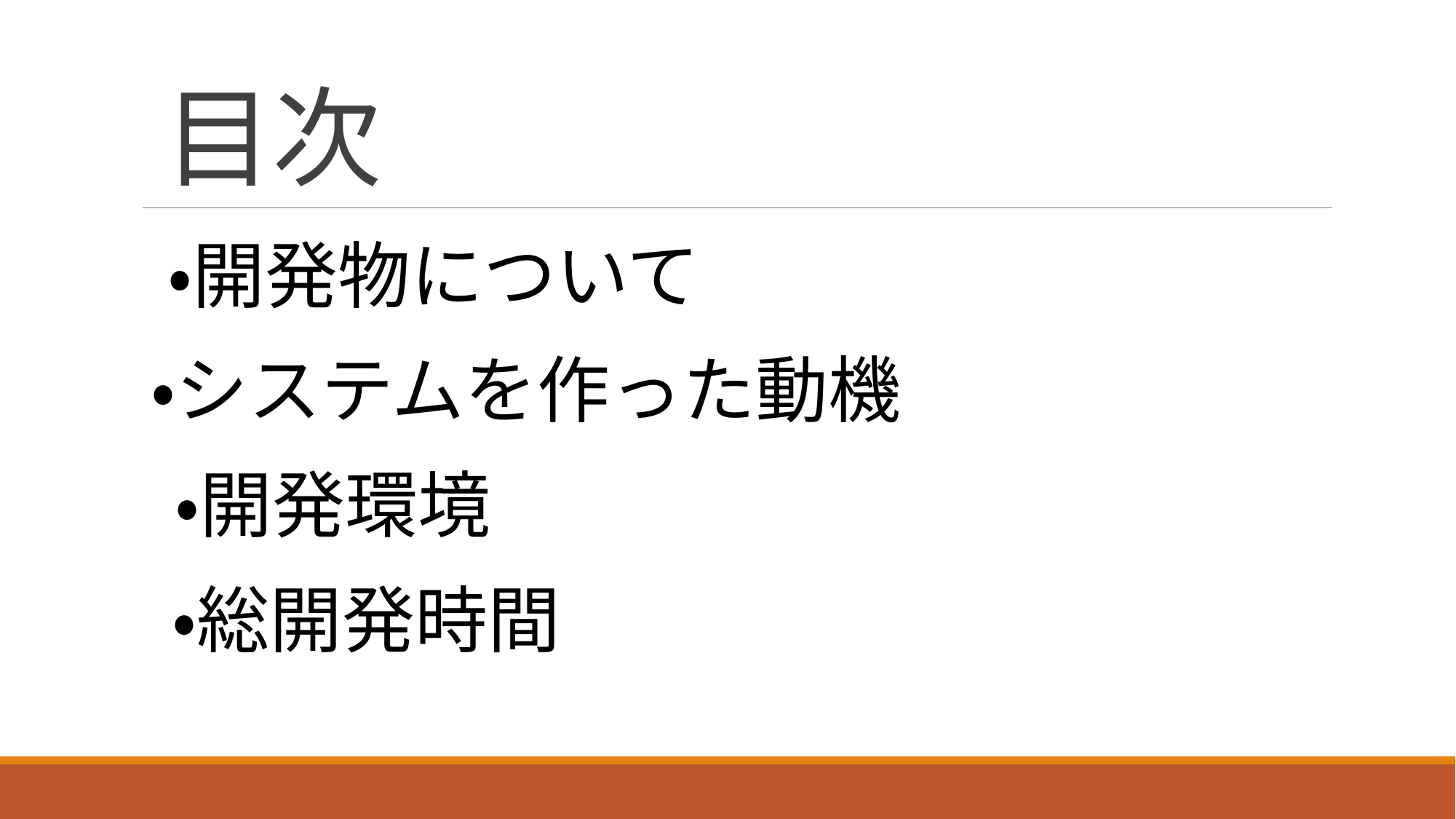

# 目次
・開発物について
・システムを作った動機
・開発環境
・総開発時間